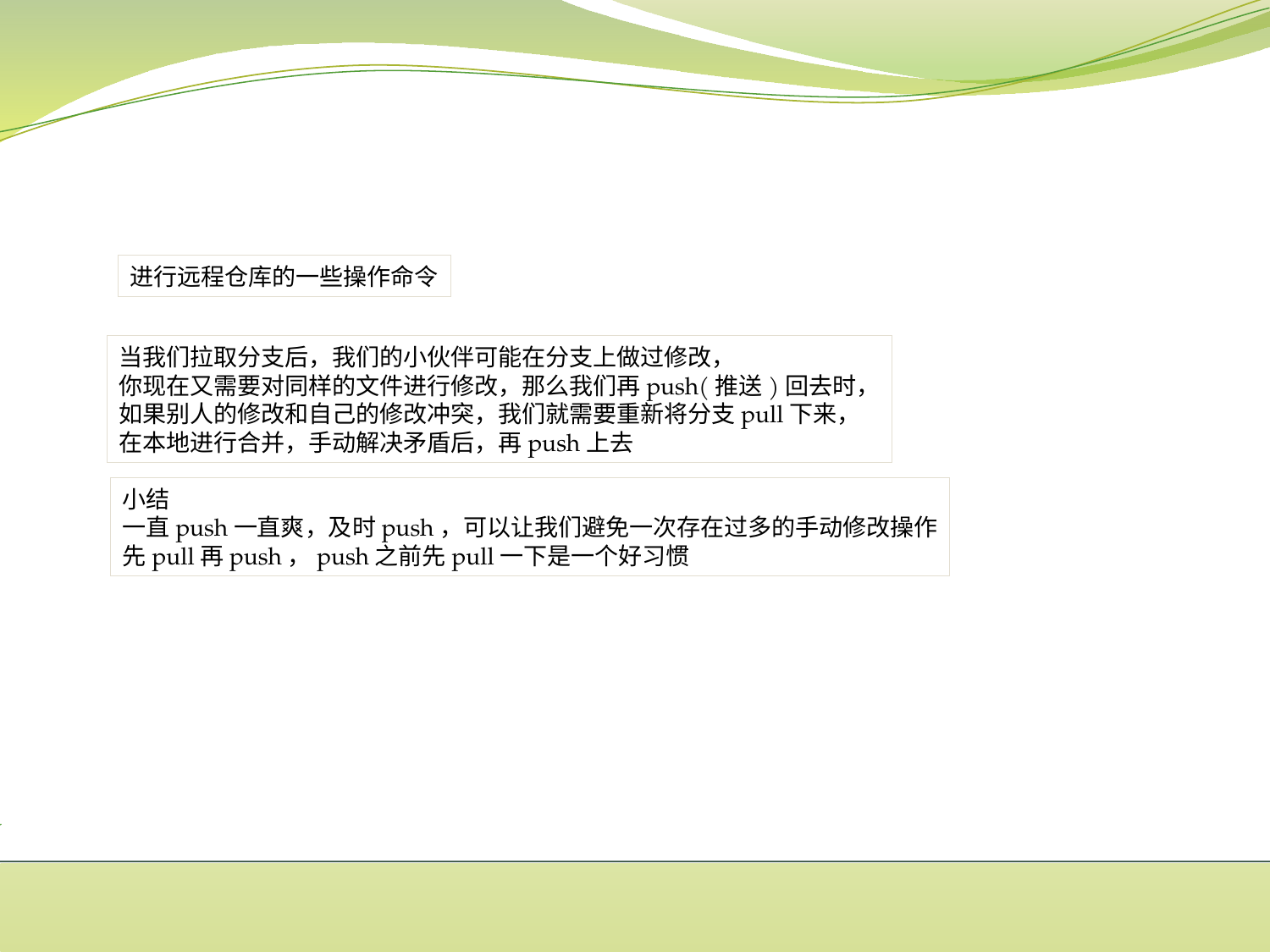

进行远程仓库的一些操作命令
当我们拉取分支后，我们的小伙伴可能在分支上做过修改，
你现在又需要对同样的文件进行修改，那么我们再push(推送)回去时，
如果别人的修改和自己的修改冲突，我们就需要重新将分支pull下来，
在本地进行合并，手动解决矛盾后，再push上去
小结
一直push一直爽，及时push，可以让我们避免一次存在过多的手动修改操作
先pull再push，push之前先pull一下是一个好习惯